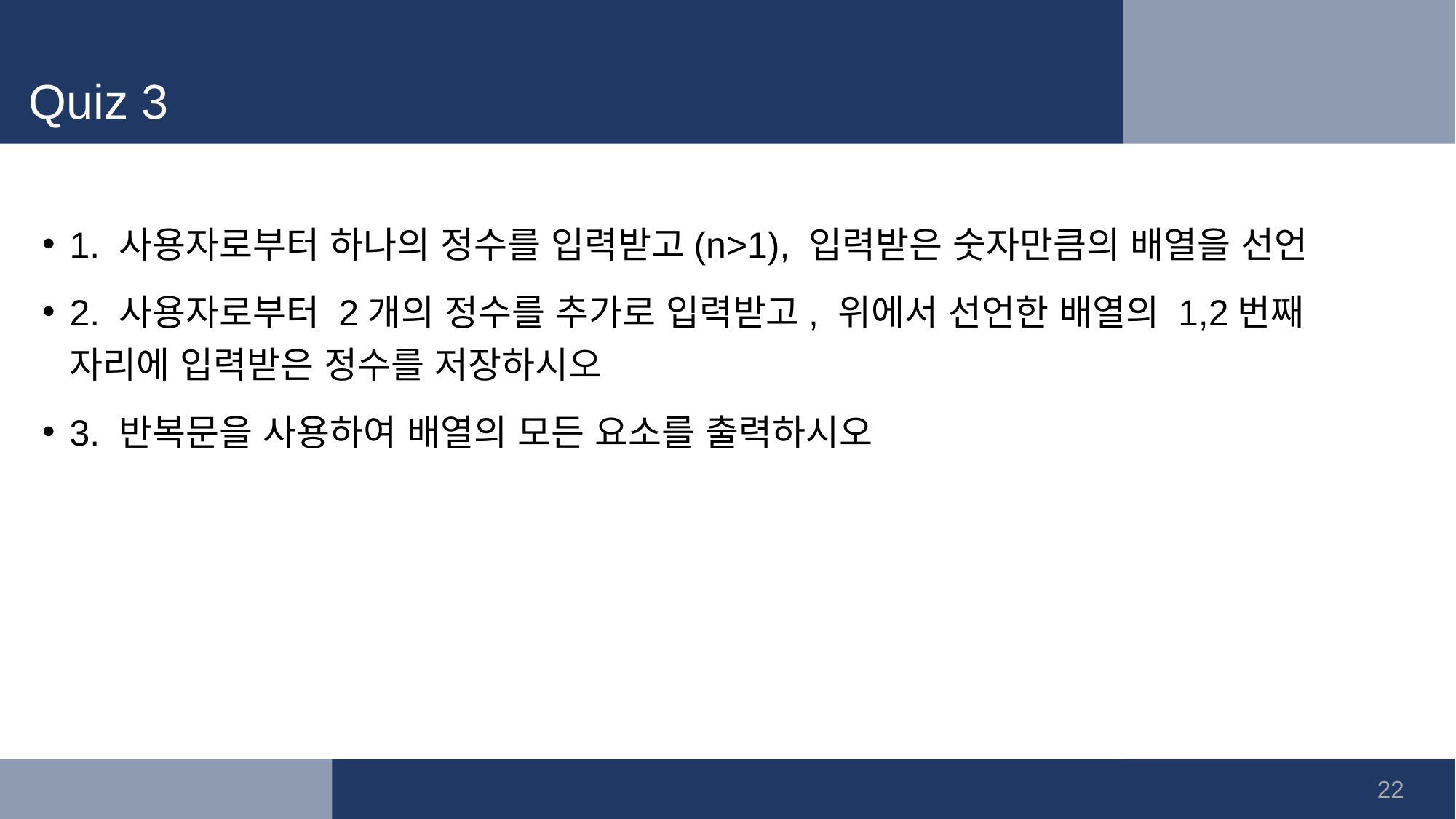

# Quiz 3
1. 사용자로부터 하나의 정수를 입력받고(n>1), 입력받은 숫자만큼의 배열을 선언
2. 사용자로부터 2개의 정수를 추가로 입력받고, 위에서 선언한 배열의 1,2번째 자리에 입력받은 정수를 저장하시오
3. 반복문을 사용하여 배열의 모든 요소를 출력하시오
22